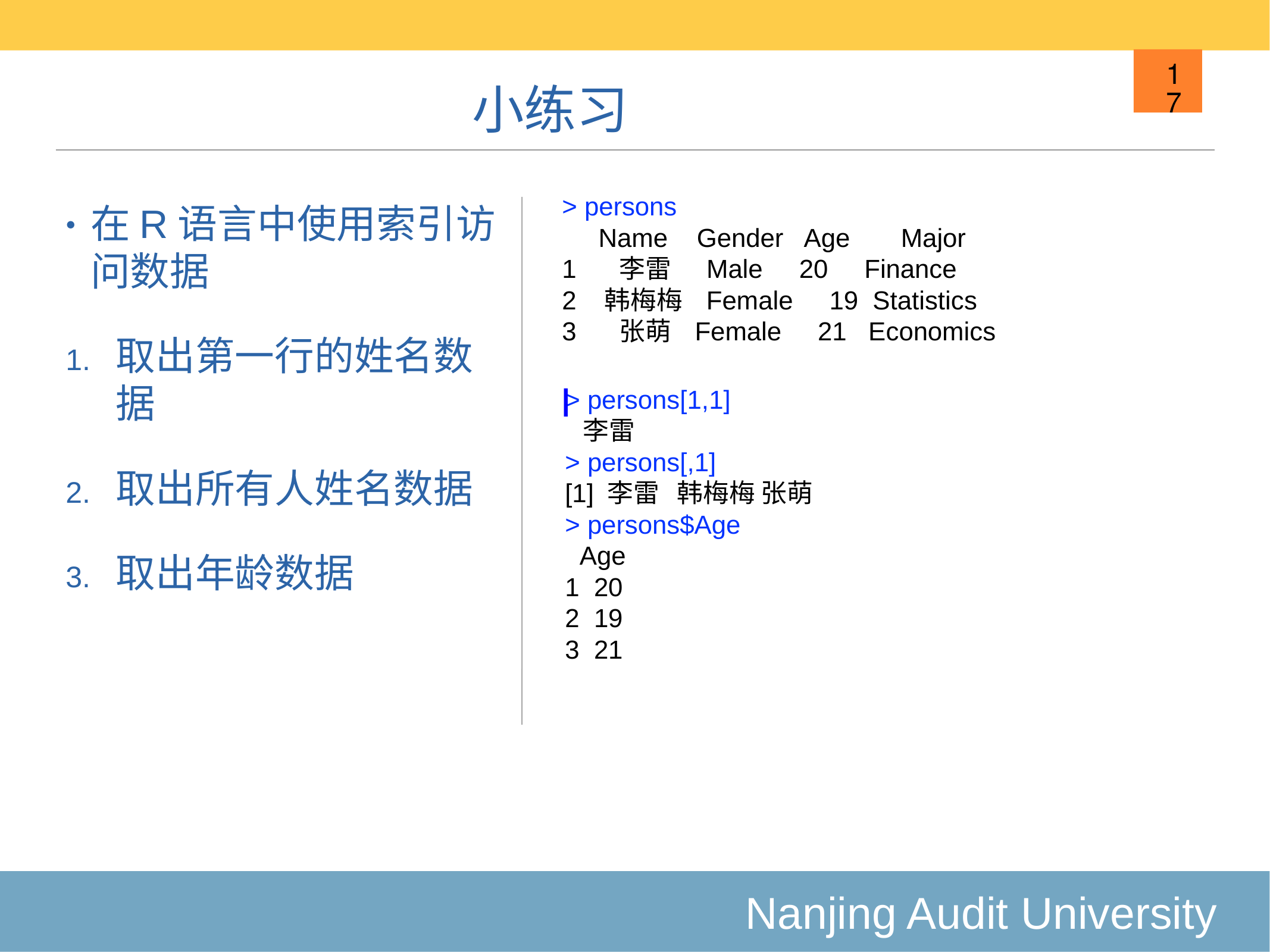

小练习
17
> persons
     Name    Gender   Age       Major
1     李雷     Male     20     Finance
2   韩梅梅   Female     19  Statistics
3     张萌   Female     21   Economics
在R语言中使用索引访问数据
取出第一行的姓名数据
取出所有人姓名数据
取出年龄数据
|
> persons[1,1]
  李雷
> persons[,1]
[1] 李雷   韩梅梅 张萌
> persons$Age
  Age
1  20
2  19
3  21